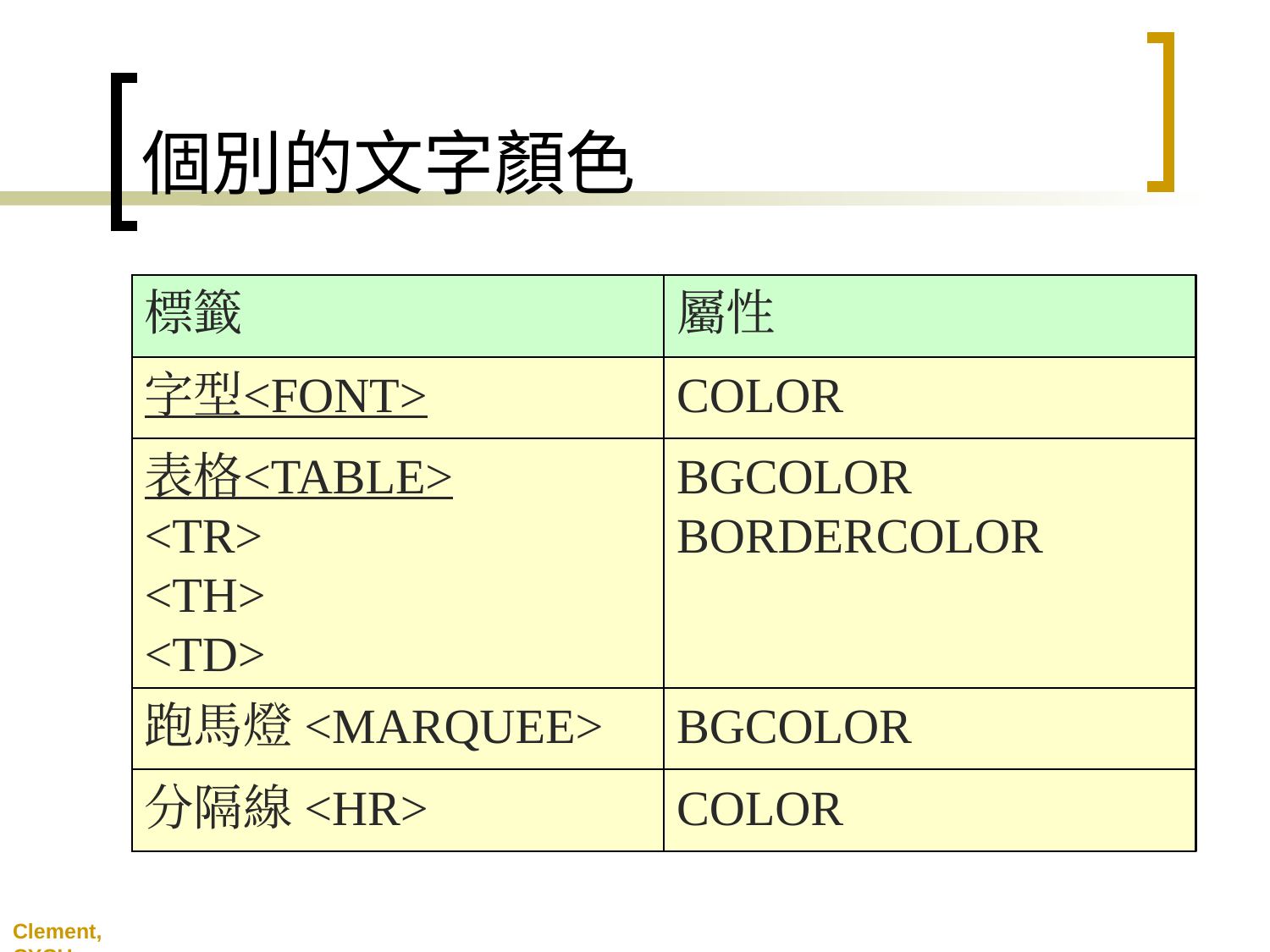

# 個別的文字顏色
標籤
屬性
字型<FONT>
COLOR
表格<TABLE>
<TR>
<TH>
<TD>
BGCOLOR
BORDERCOLOR
跑馬燈<MARQUEE>
BGCOLOR
分隔線<HR>
COLOR